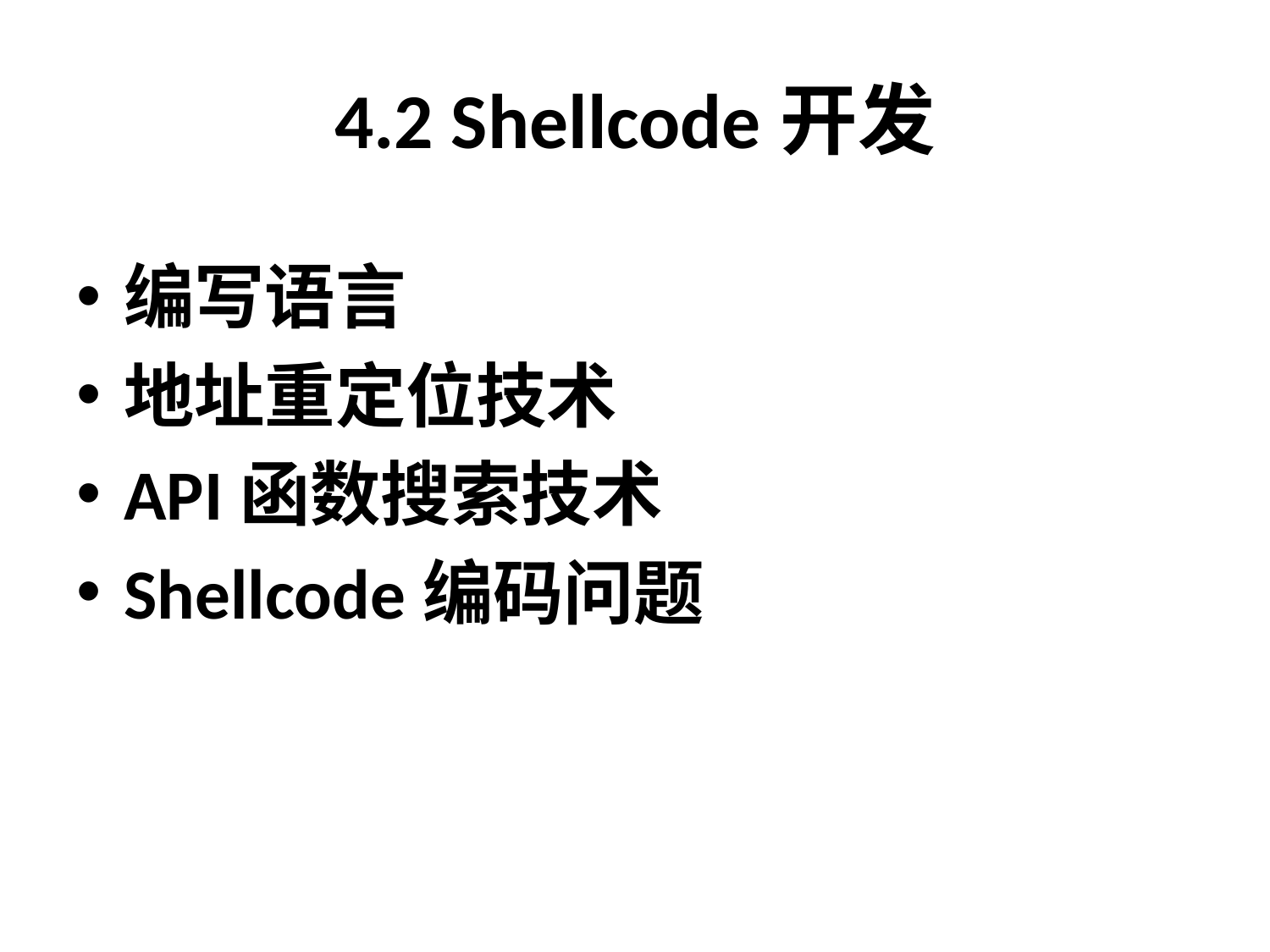

# 4.2 Shellcode开发
编写语言
地址重定位技术
API函数搜索技术
Shellcode编码问题